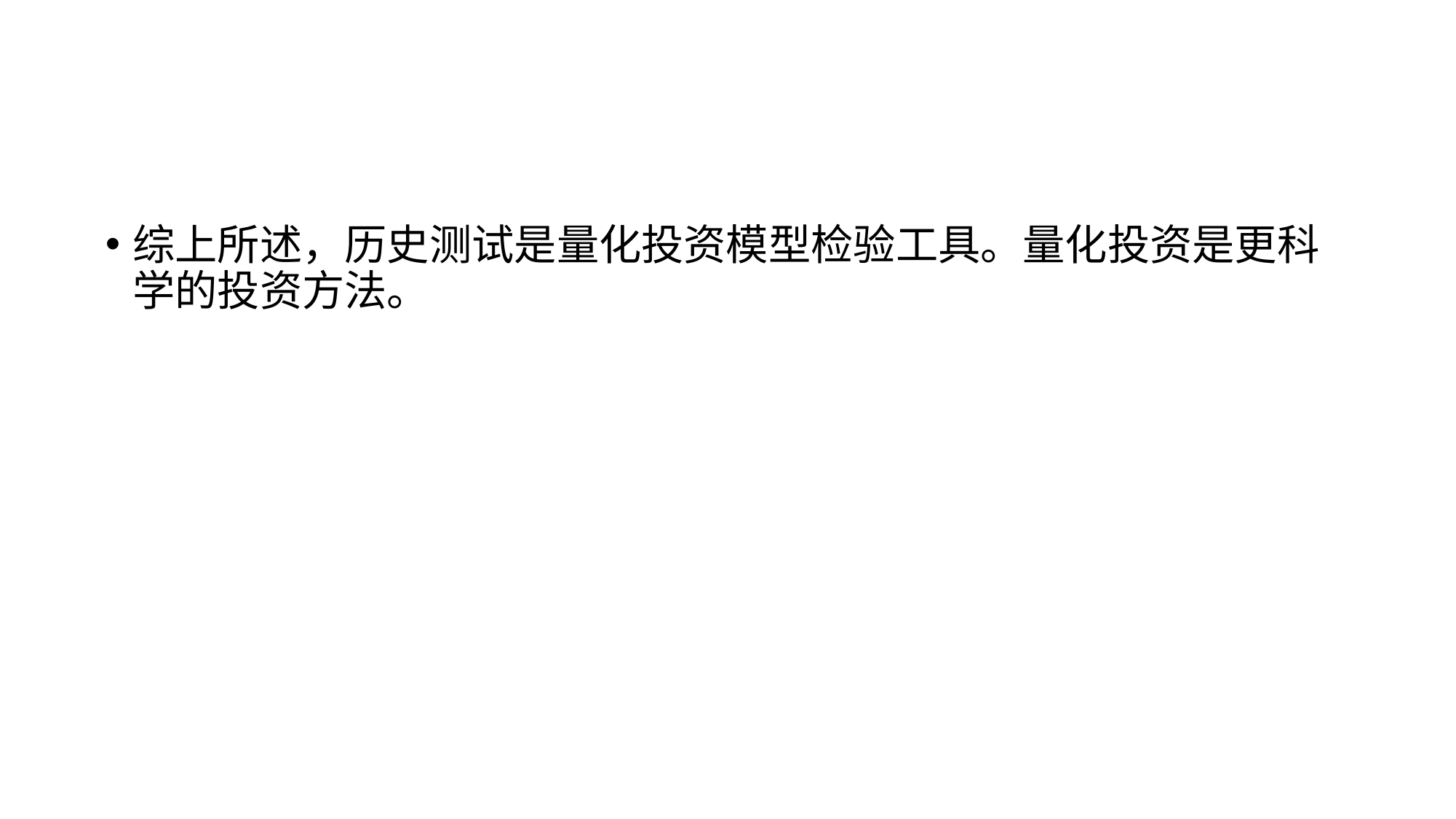

#
综上所述，历史测试是量化投资模型检验工具。量化投资是更科学的投资方法。